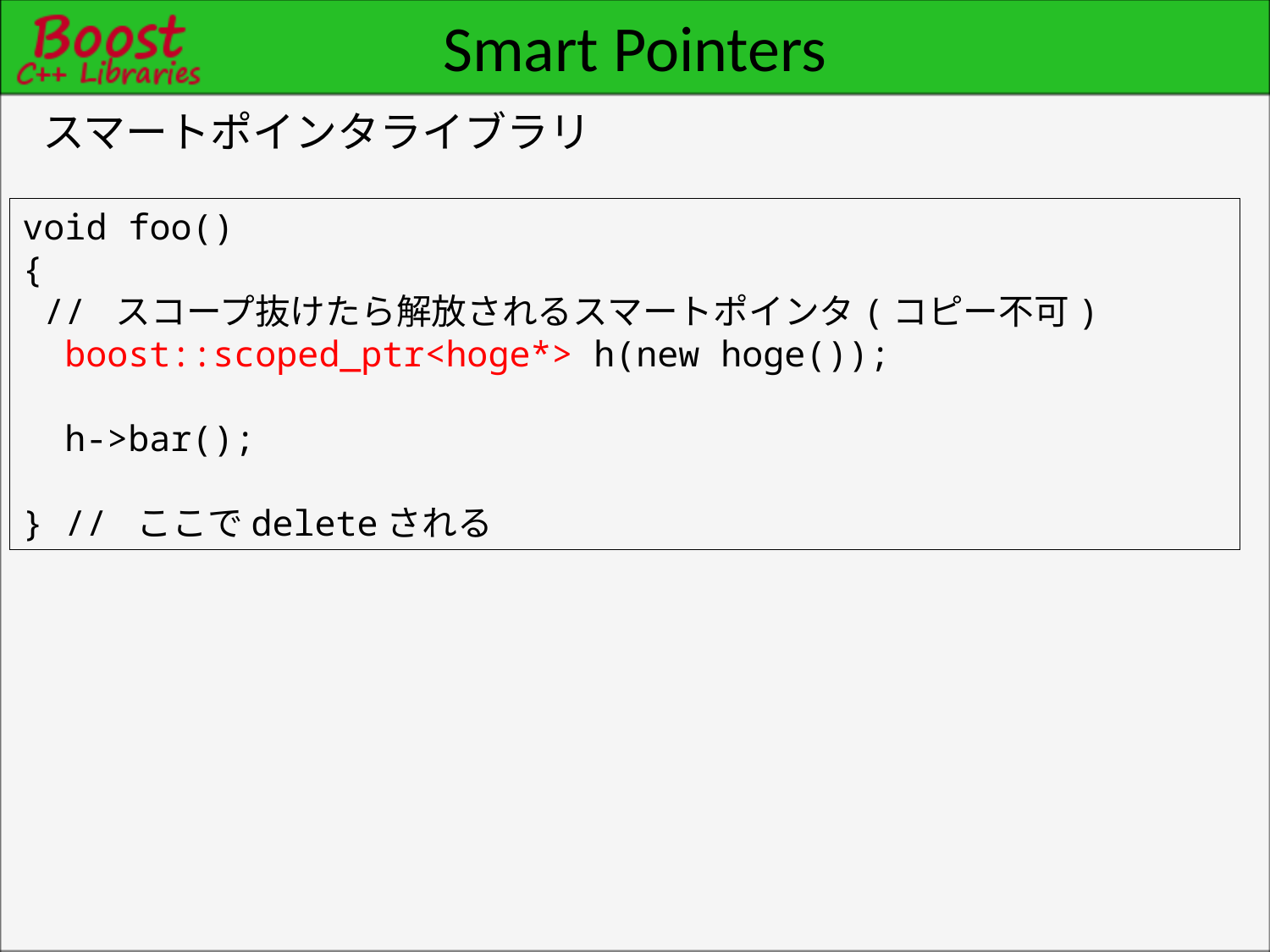

# Smart Pointers
スマートポインタライブラリ
void foo()
{
 // スコープ抜けたら解放されるスマートポインタ(コピー不可)
  boost::scoped_ptr<hoge*> h(new hoge());

  h->bar();

} // ここでdeleteされる